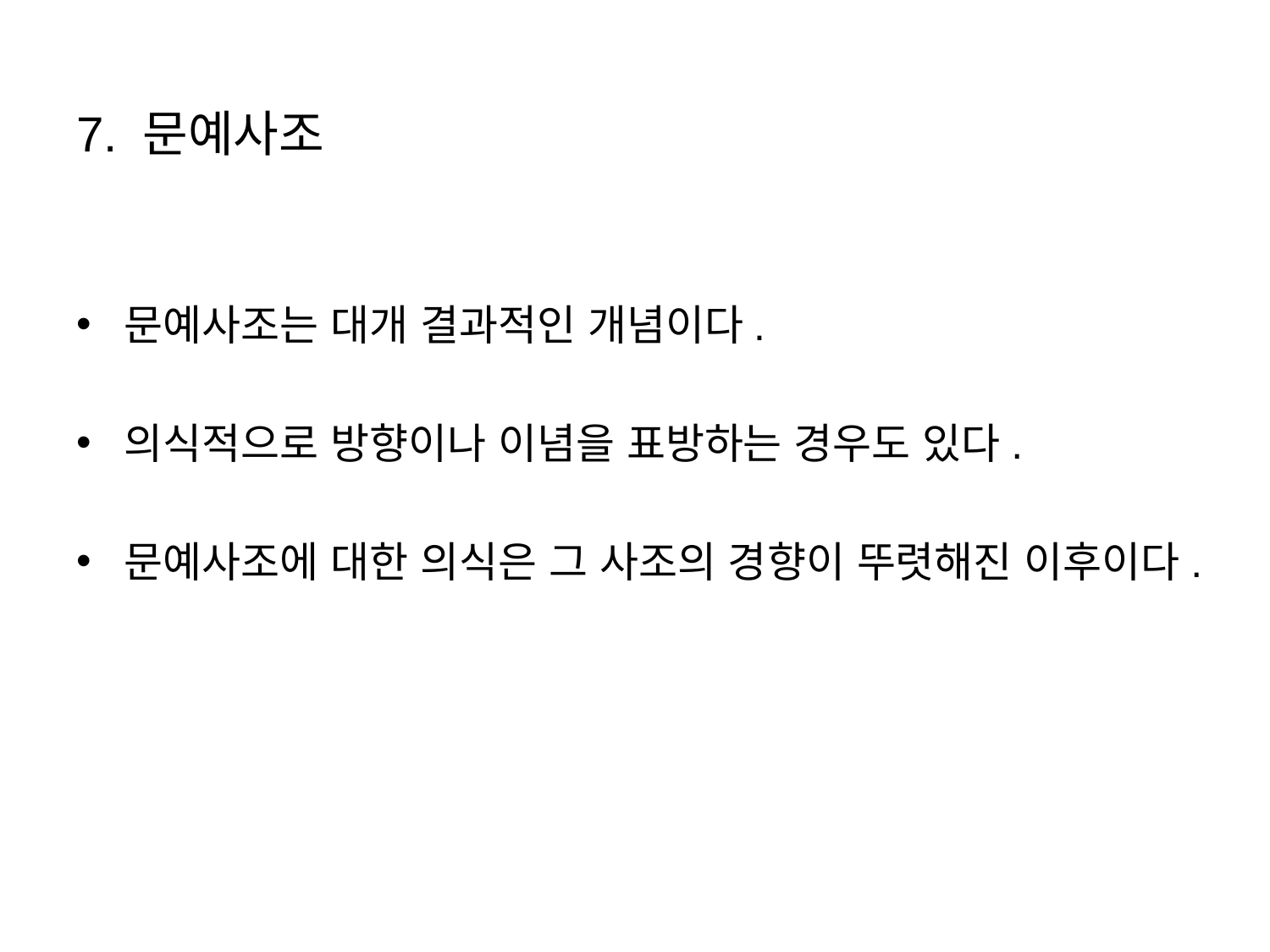

7. 문예사조

문예사조는 대개 결과적인 개념이다.

의식적으로 방향이나 이념을 표방하는 경우도 있다.

문예사조에 대한 의식은 그 사조의 경향이 뚜렷해진 이후이다.